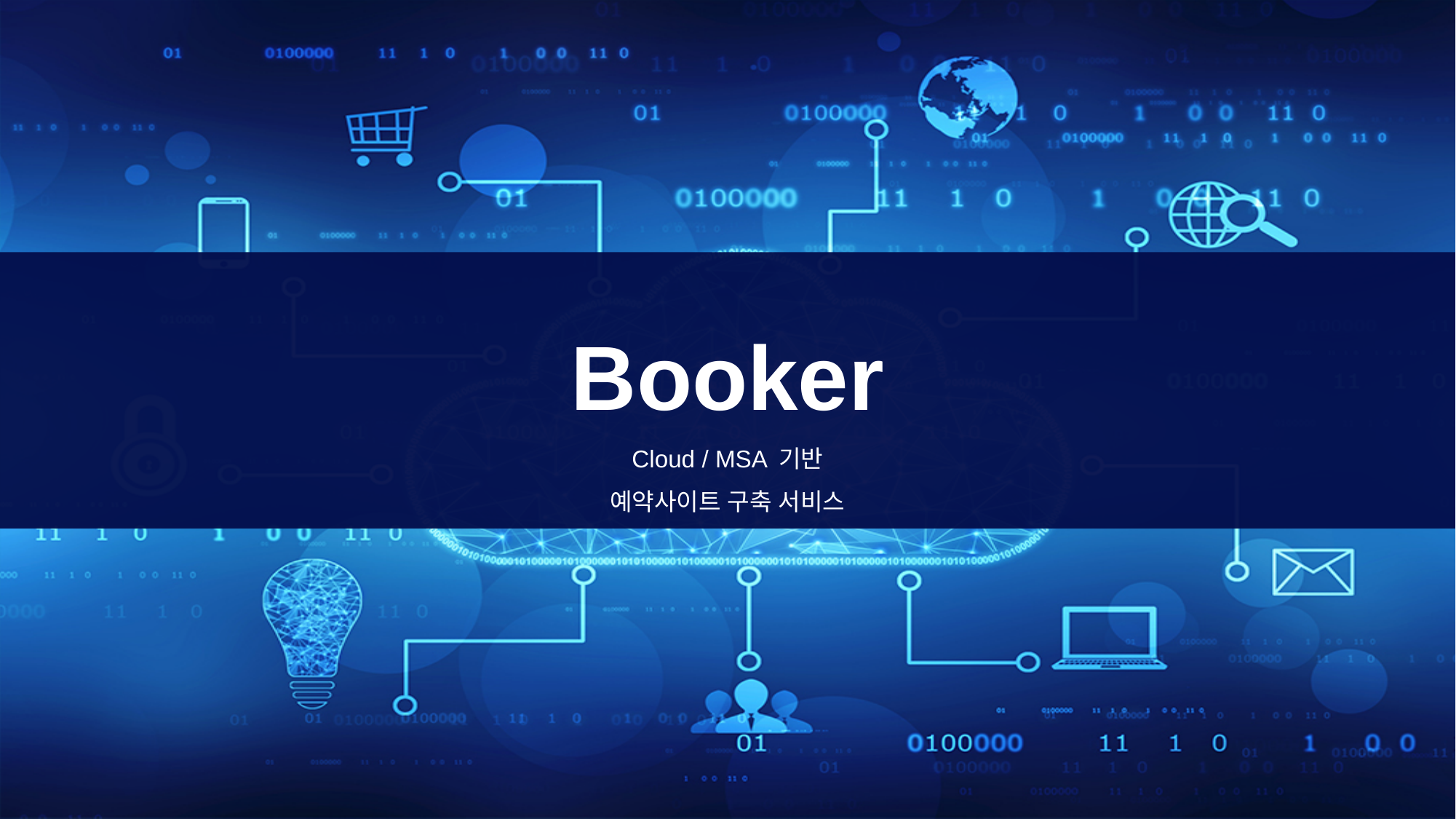

Booker
Cloud / MSA 기반
예약사이트 구축 서비스